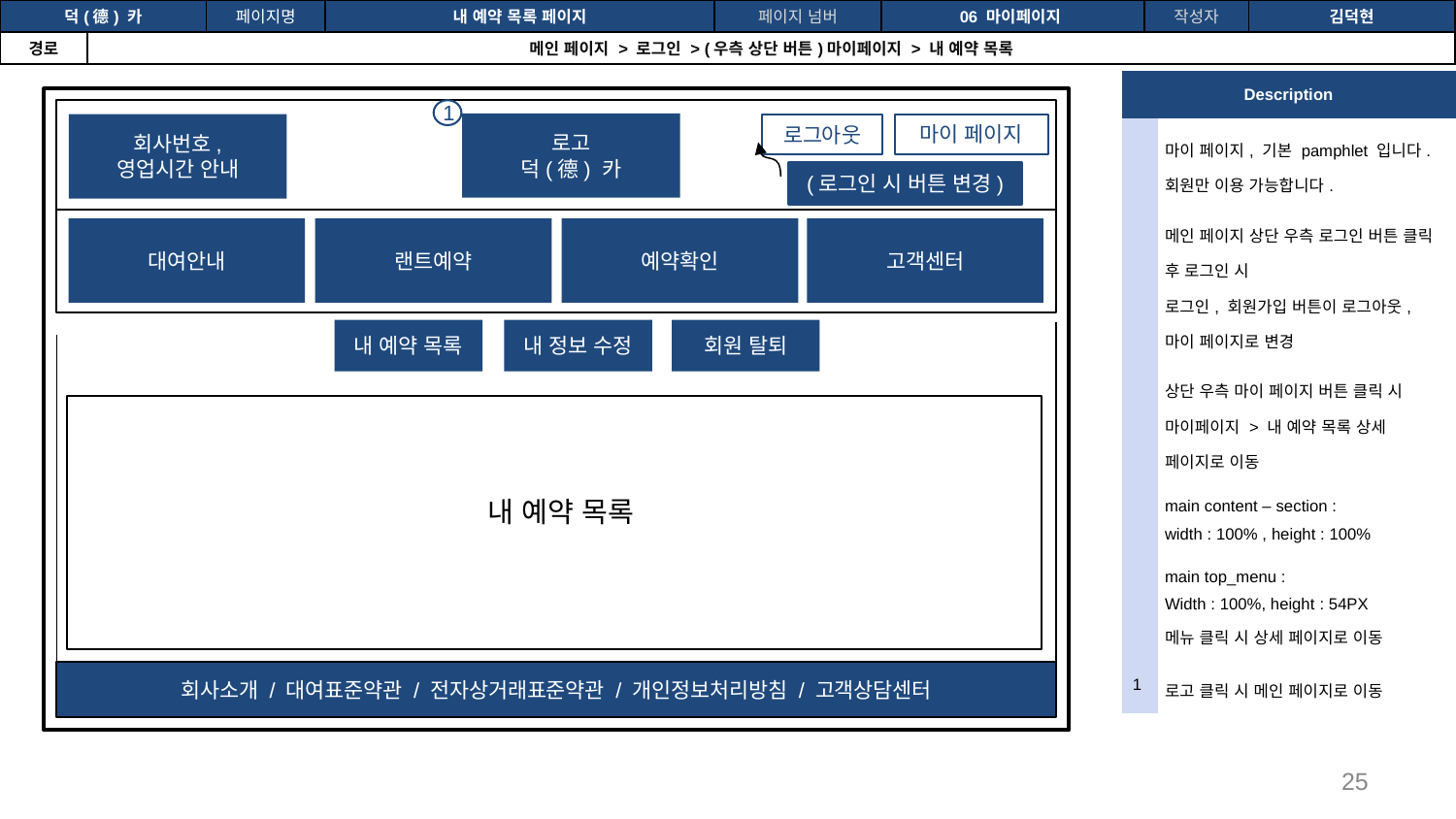

| 덕(德) 카 |  | 페이지명 | 내 예약 목록 페이지 | 페이지 넘버 | 06 마이페이지 | 작성자 | 김덕현 |
| --- | --- | --- | --- | --- | --- | --- | --- |
| 경로 | 메인 페이지 > 로그인 > (우측 상단 버튼)마이페이지 > 내 예약 목록 |  |  |  |  |  |  |
공간(오피스) 대여 시스템
| Description |  |
| --- | --- |
|  | 마이 페이지, 기본 pamphlet 입니다. 회원만 이용 가능합니다. |
|  | 메인 페이지 상단 우측 로그인 버튼 클릭 후 로그인 시 로그인, 회원가입 버튼이 로그아웃, 마이 페이지로 변경 |
|  | 상단 우측 마이 페이지 버튼 클릭 시 마이페이지 > 내 예약 목록 상세 페이지로 이동 |
|  | main content – section : width : 100% , height : 100% |
|  | main top\_menu : Width : 100%, height : 54PX 메뉴 클릭 시 상세 페이지로 이동 |
| 1 | 로고 클릭 시 메인 페이지로 이동 |

1
로고
덕(德) 카
회사번호,
영업시간 안내
마이 페이지
로그아웃
(로그인 시 버튼 변경)

대여안내
랜트예약
예약확인
고객센터
내 예약 목록
내 정보 수정
회원 탈퇴

내 예약 목록
회사소개 / 대여표준약관 / 전자상거래표준약관 / 개인정보처리방침 / 고객상담센터
25